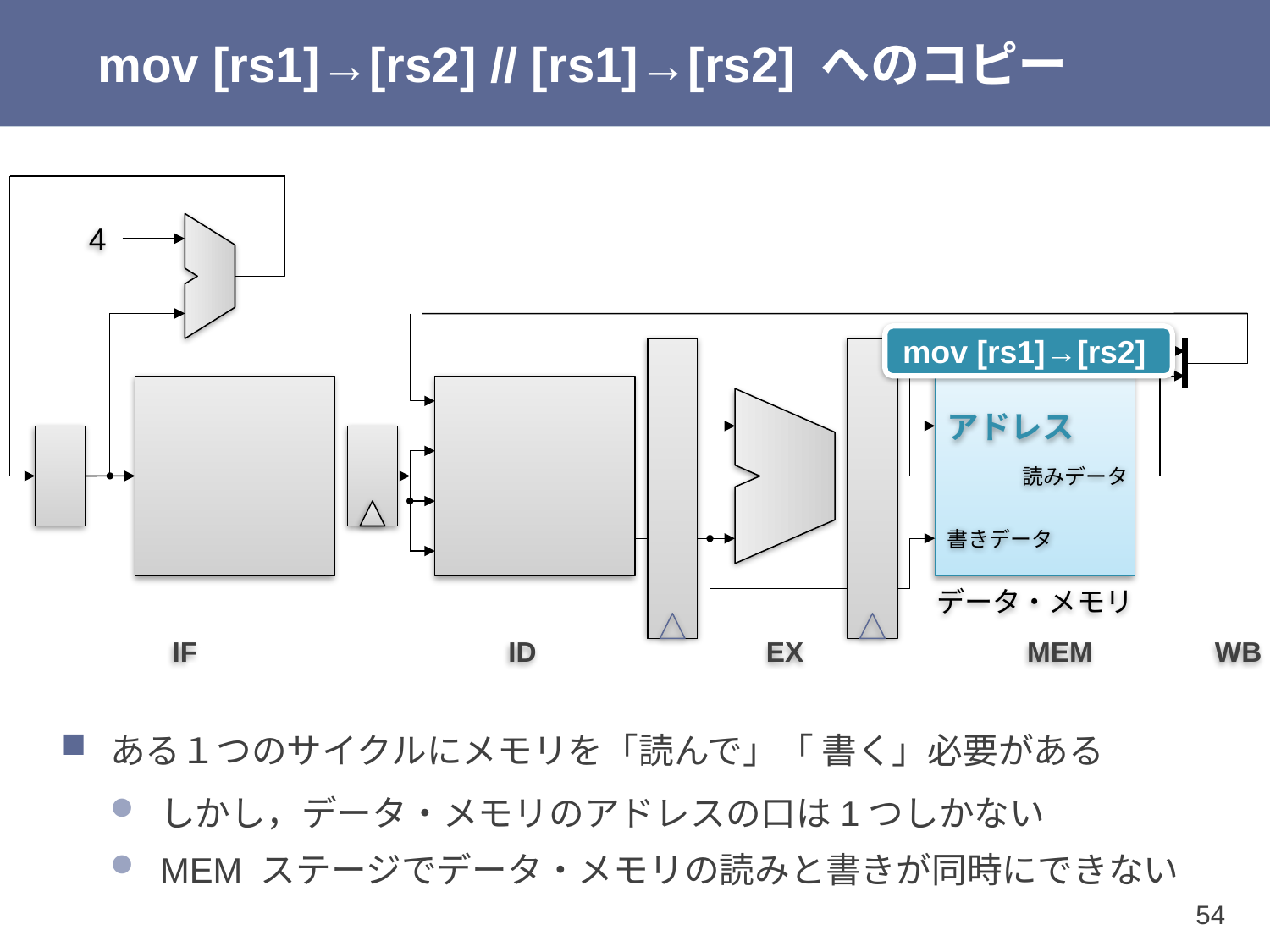

# mov [rs1]→[rs2] // [rs1]→[rs2] へのコピー

4

mov [rs1]→[rs2]

アドレス

読みデータ
書きデータ

データ・メモリ

IF
ID
EX
MEM
WB
ある１つのサイクルにメモリを「読んで」「 書く」必要がある
しかし，データ・メモリのアドレスの口は1つしかない
MEM ステージでデータ・メモリの読みと書きが同時にできない